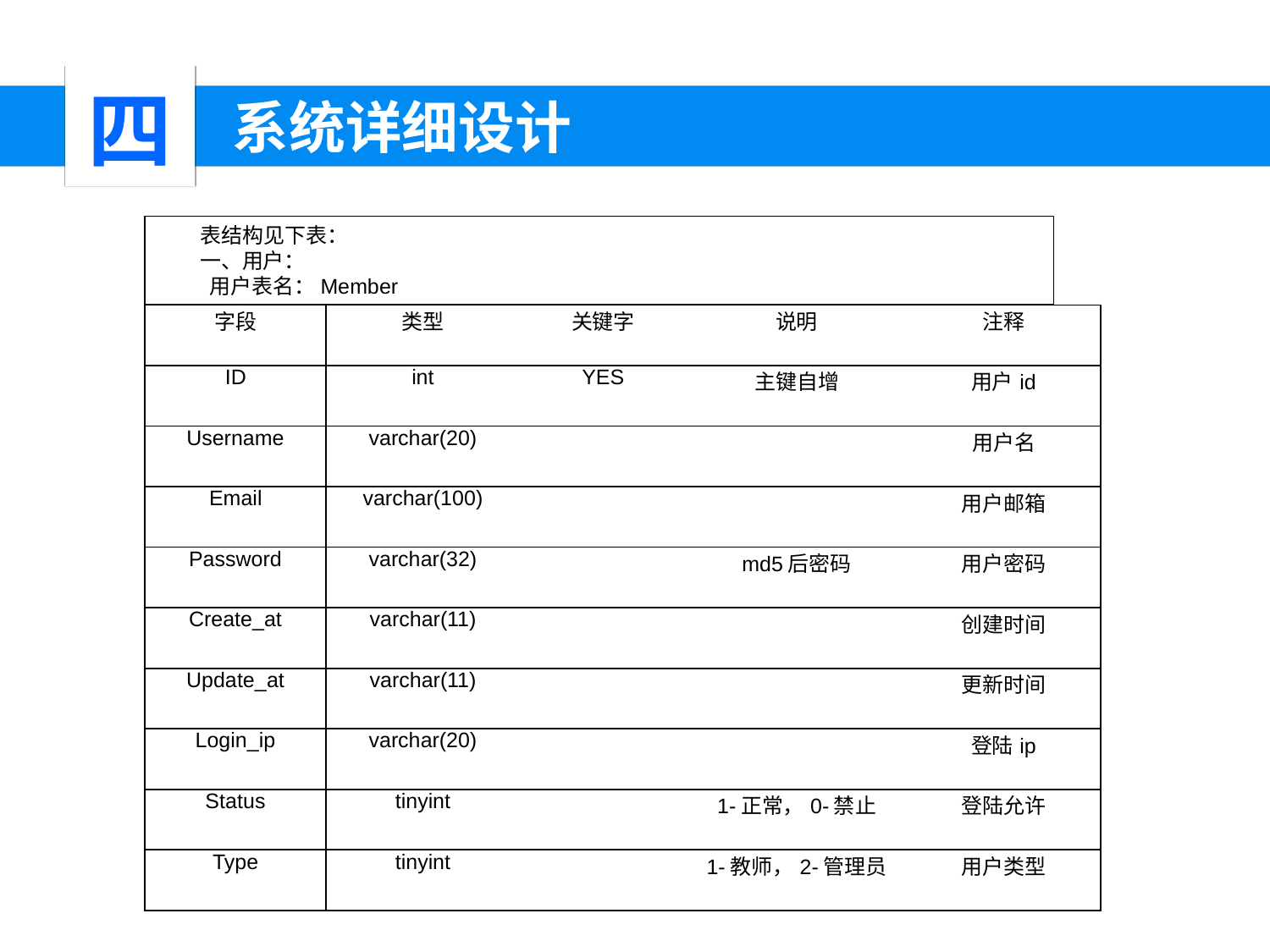

四
                系统详细设计
表结构见下表：
一、用户：
 用户表名：Member
| 字段 | 类型 | 关键字 | 说明 | 注释 |
| --- | --- | --- | --- | --- |
| ID | int | YES | 主键自增 | 用户id |
| Username | varchar(20) |  |  | 用户名 |
| Email | varchar(100) |  |  | 用户邮箱 |
| Password | varchar(32) |  | md5后密码 | 用户密码 |
| Create\_at | varchar(11) |  |  | 创建时间 |
| Update\_at | varchar(11) |  |  | 更新时间 |
| Login\_ip | varchar(20) |  |  | 登陆ip |
| Status | tinyint |  | 1-正常，0-禁止 | 登陆允许 |
| Type | tinyint |  | 1-教师，2-管理员 | 用户类型 |